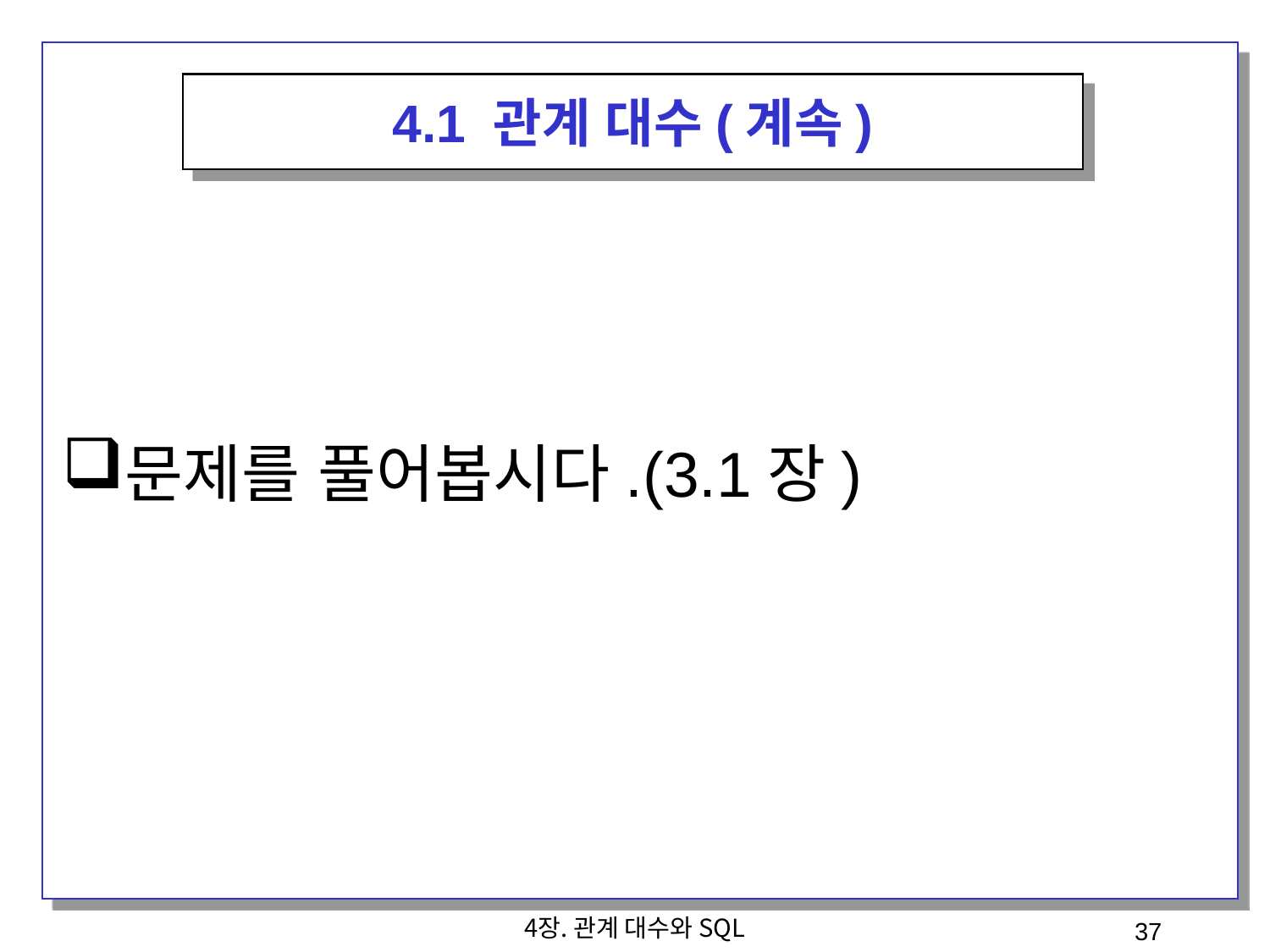

4.1 관계 대수(계속)

문제를 풀어봅시다.(3.1장)
4장. 관계 대수와 SQL
37